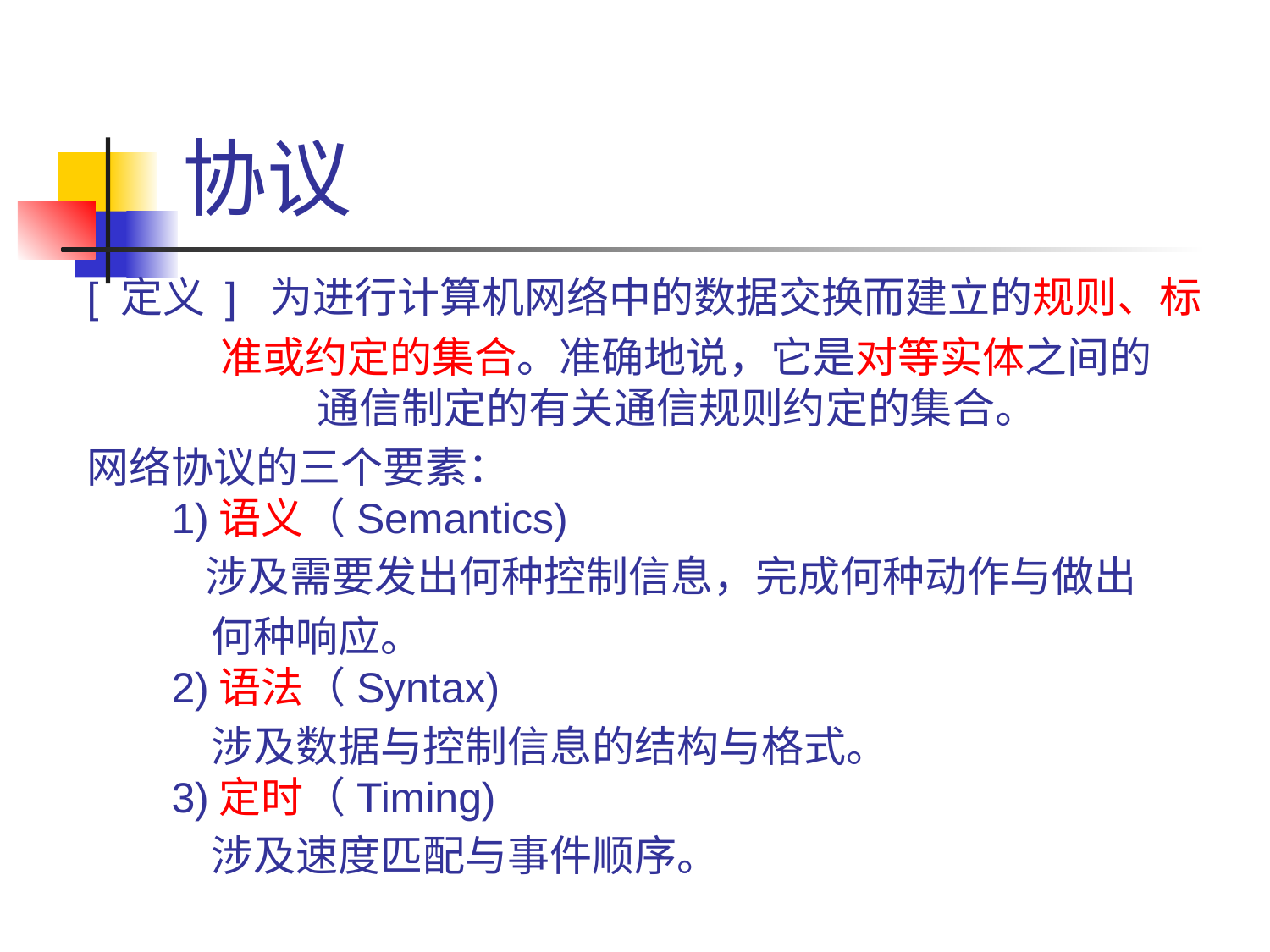

# 协议
[ 定义 ]  为进行计算机网络中的数据交换而建立的规则、标
             准或约定的集合。准确地说，它是对等实体之间的      	  通信制定的有关通信规则约定的集合。
网络协议的三个要素：
1)语义（Semantics)
              涉及需要发出何种控制信息，完成何种动作与做出
            何种响应。
2)语法（Syntax)
            涉及数据与控制信息的结构与格式。
3)定时（Timing)
            涉及速度匹配与事件顺序。